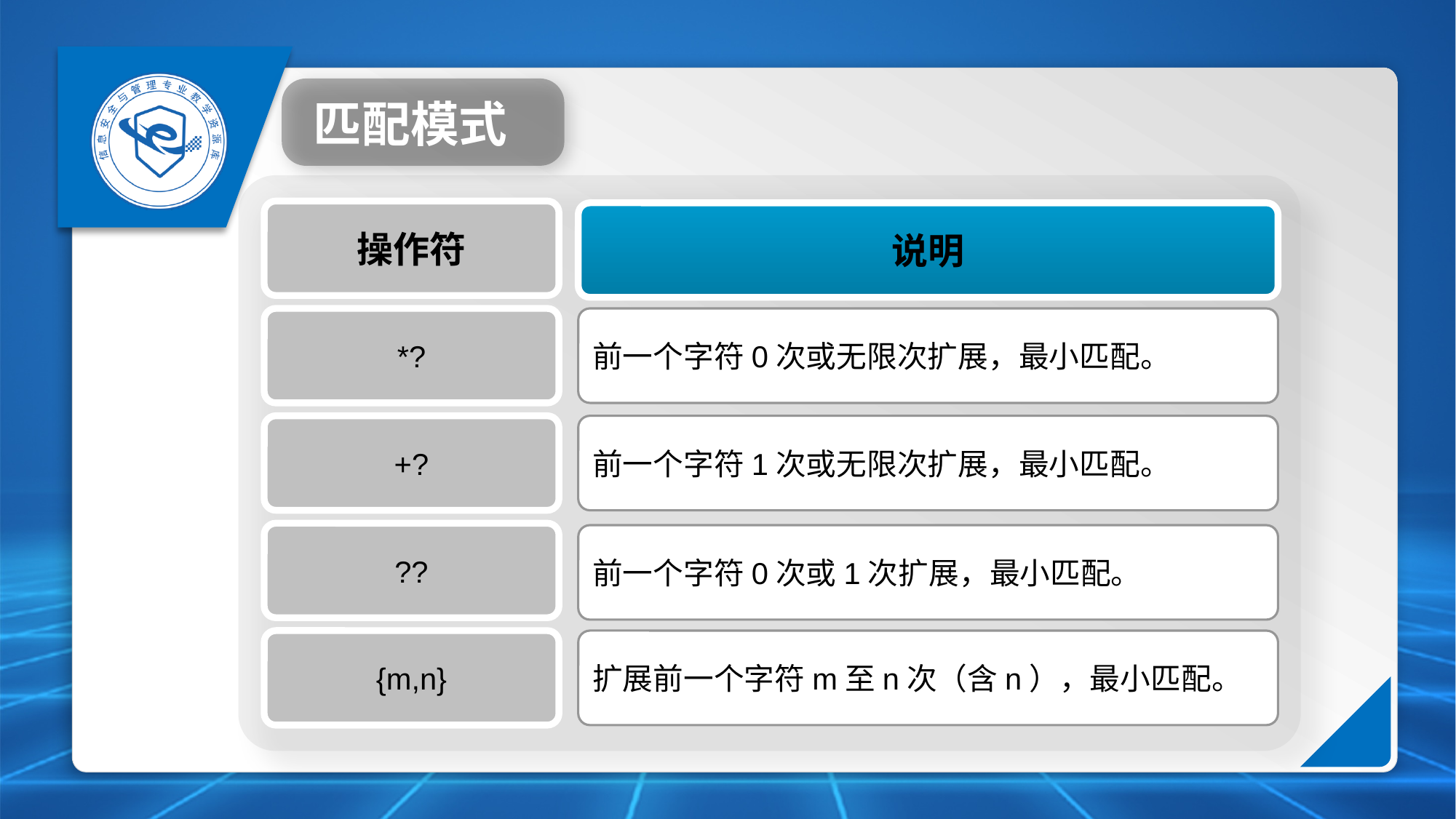

匹配模式

操作符
说明
*?
前一个字符0次或无限次扩展，最小匹配。
+?
前一个字符1次或无限次扩展，最小匹配。
??
前一个字符0次或1次扩展，最小匹配。
{m,n}
扩展前一个字符m至n次（含n），最小匹配。